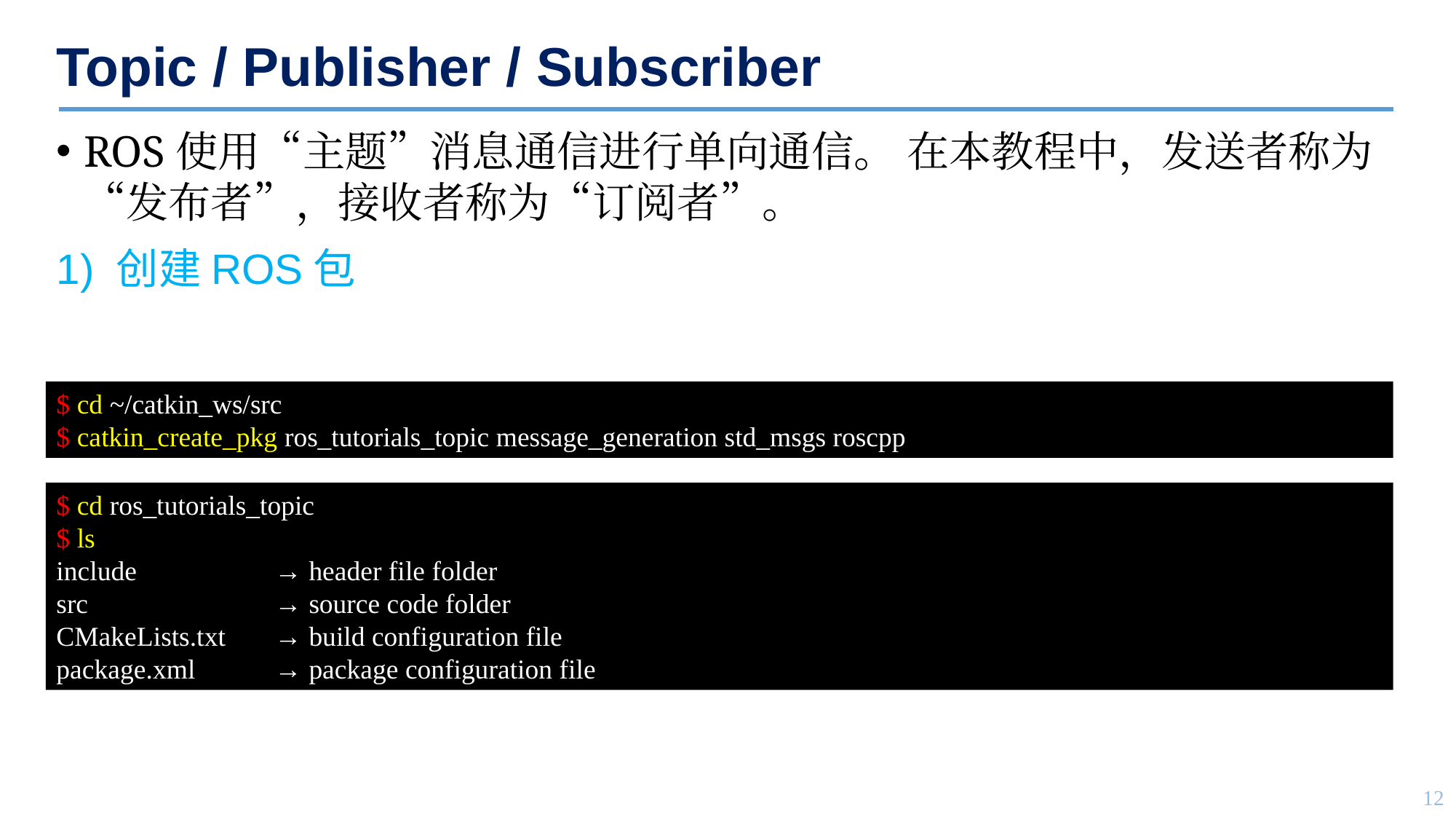

# Topic / Publisher / Subscriber
ROS使用“主题”消息通信进行单向通信。 在本教程中，发送者称为“发布者”，接收者称为“订阅者”。
1) 创建ROS包
$ cd ~/catkin_ws/src
$ catkin_create_pkg ros_tutorials_topic message_generation std_msgs roscpp
$ cd ros_tutorials_topic
$ ls
include 		→ header file folder
src 		→ source code folder
CMakeLists.txt 	→ build configuration file
package.xml	→ package configuration file
12